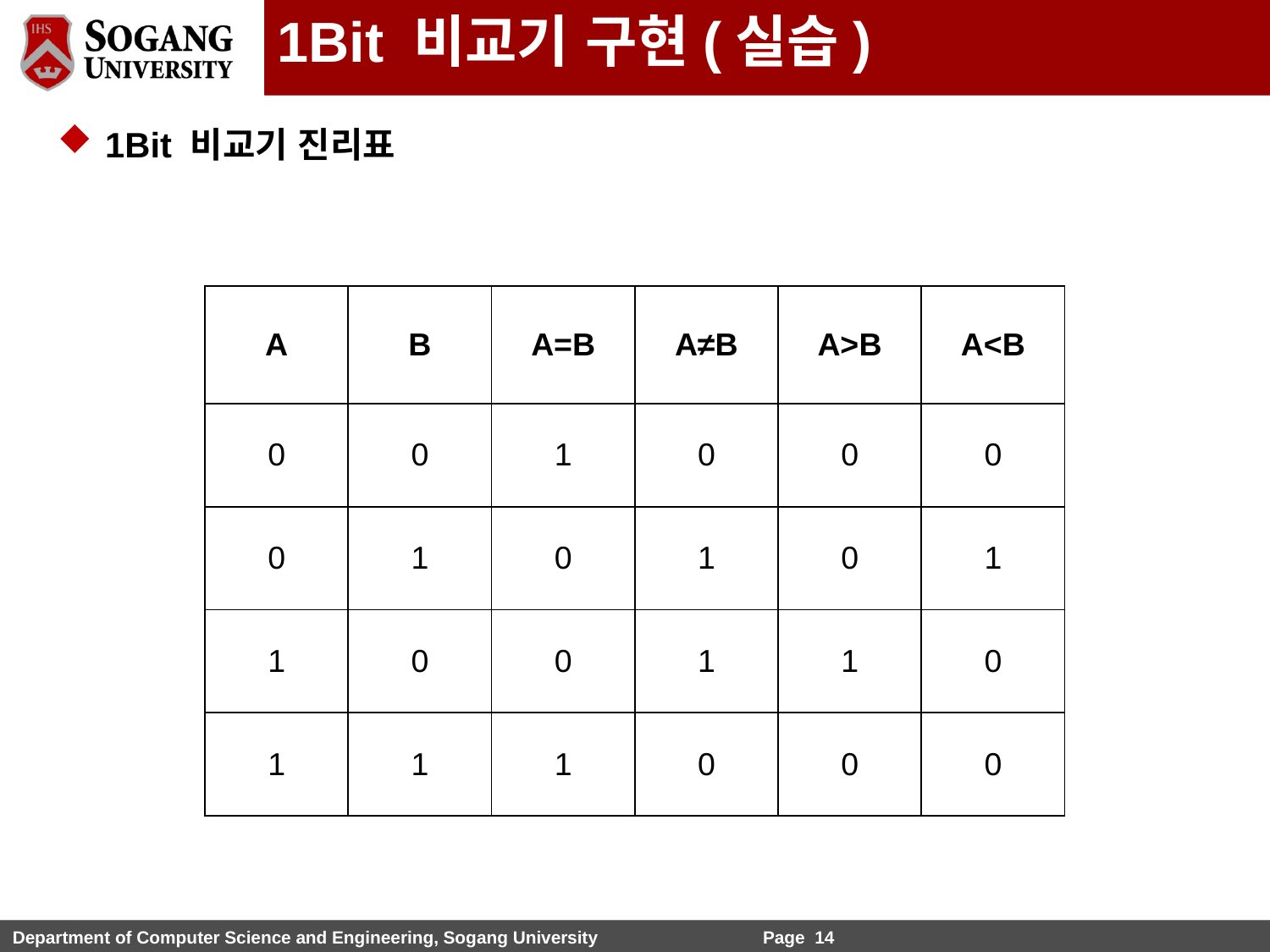

1Bit 비교기 구현(실습)
1Bit 비교기 진리표

| A | B | A=B | A≠B | A>B | A<B |
| --- | --- | --- | --- | --- | --- |
| 0 | 0 | 1 | 0 | 0 | 0 |
| 0 | 1 | 0 | 1 | 0 | 1 |
| 1 | 0 | 0 | 1 | 1 | 0 |
| 1 | 1 | 1 | 0 | 0 | 0 |